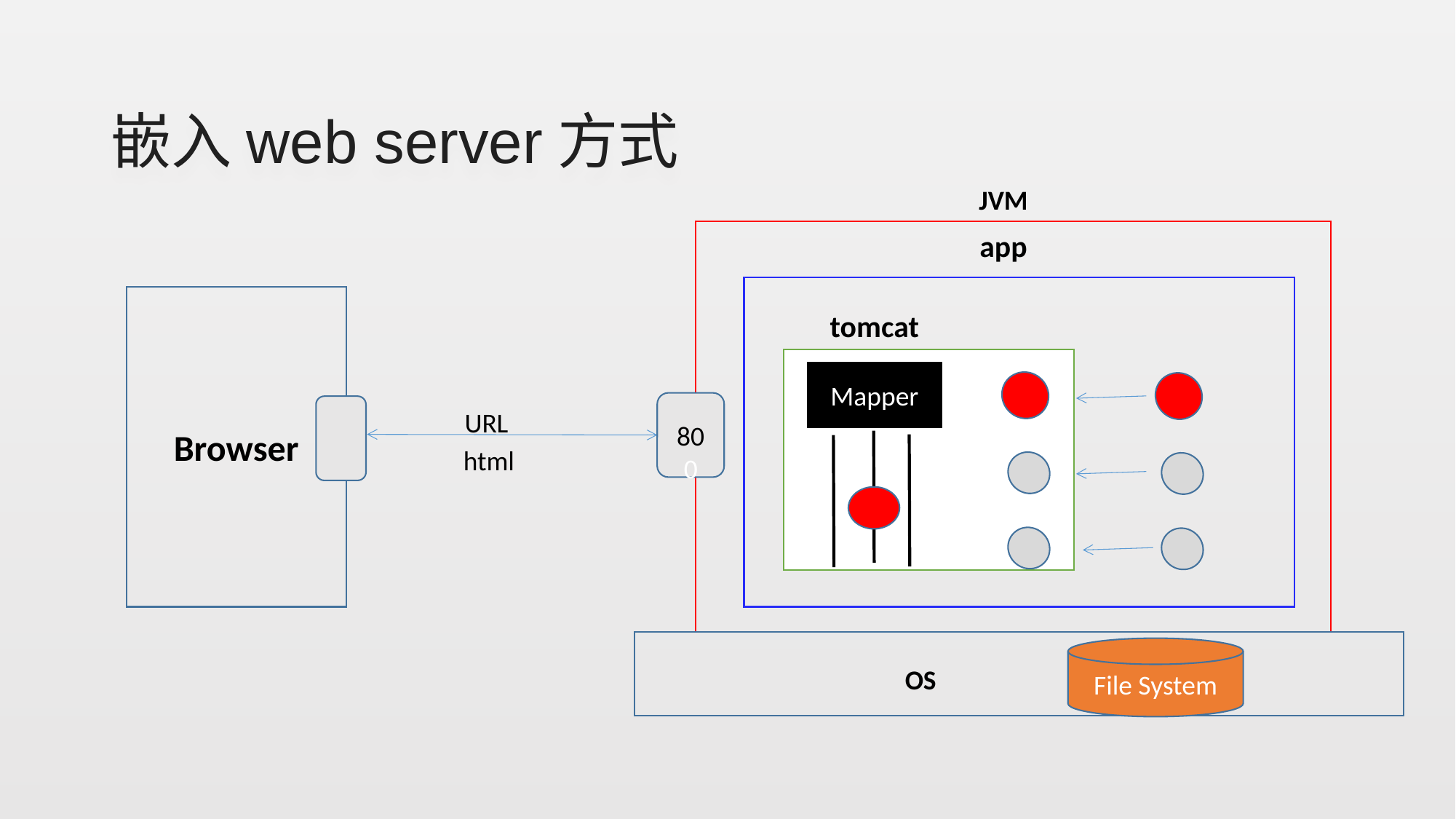

# 嵌入web server方式
JVM

app

Browser
tomcat

Mapper

800

URL
html

File System
OS